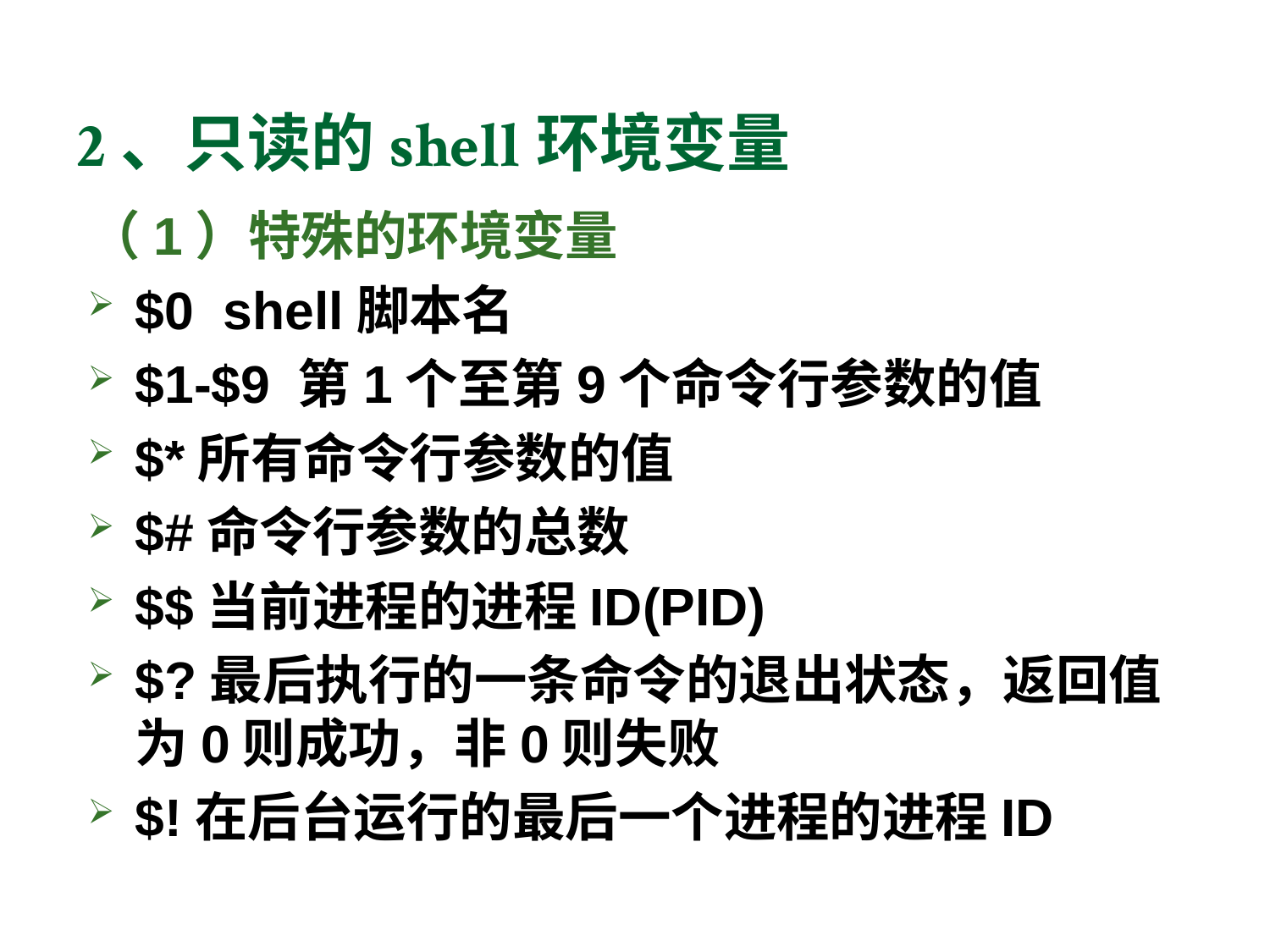

# 2、只读的shell环境变量
（1）特殊的环境变量
$0  shell脚本名
$1-$9 第1个至第9个命令行参数的值
$*所有命令行参数的值
$#命令行参数的总数
$$当前进程的进程ID(PID)
$?最后执行的一条命令的退出状态，返回值为0则成功，非0则失败
$!在后台运行的最后一个进程的进程ID